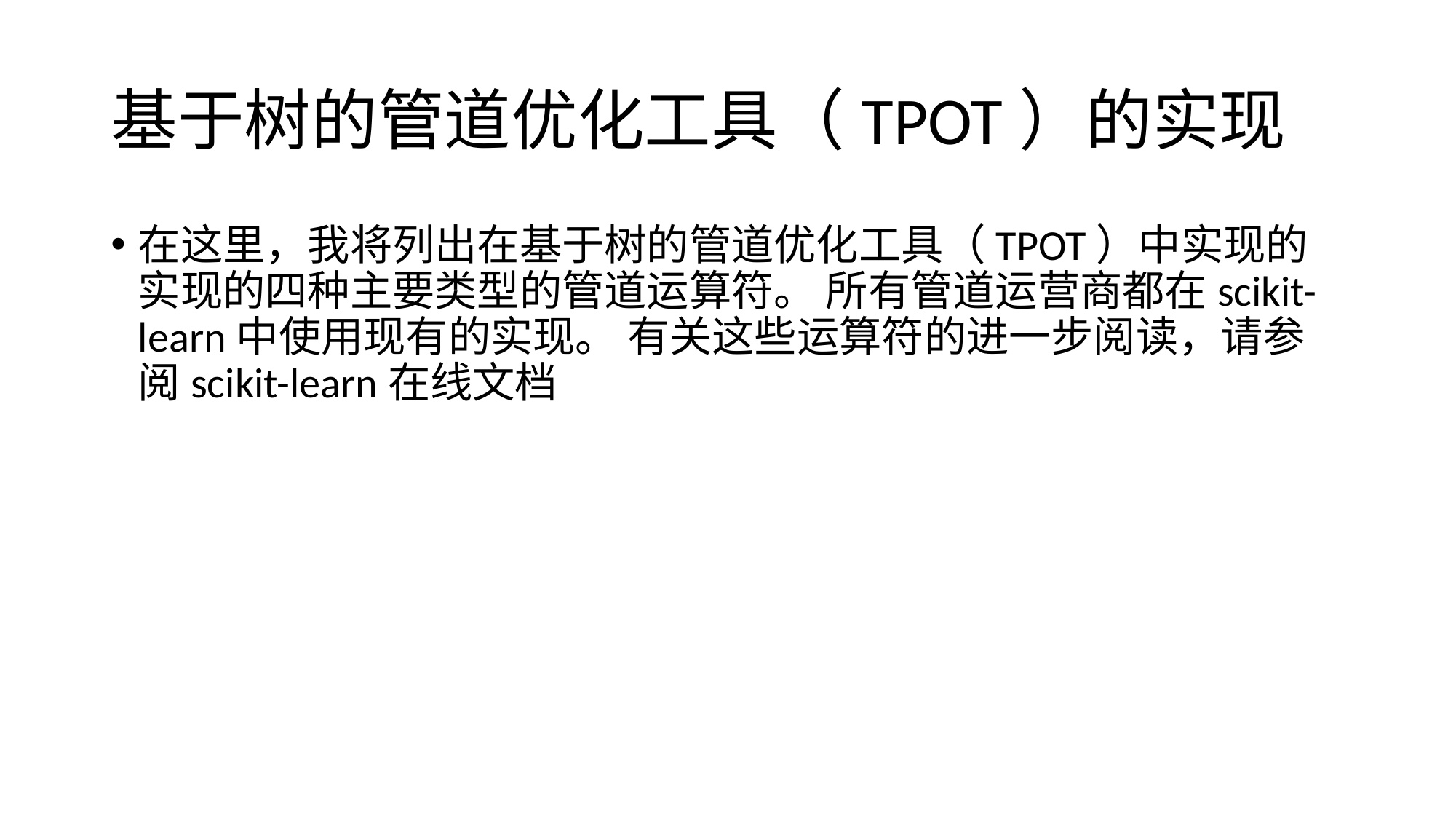

# 基于树的管道优化工具（TPOT）的实现
在这里，我将列出在基于树的管道优化工具（TPOT）中实现的实现的四种主要类型的管道运算符。 所有管道运营商都在scikit-learn中使用现有的实现。 有关这些运算符的进一步阅读，请参阅scikit-learn在线文档